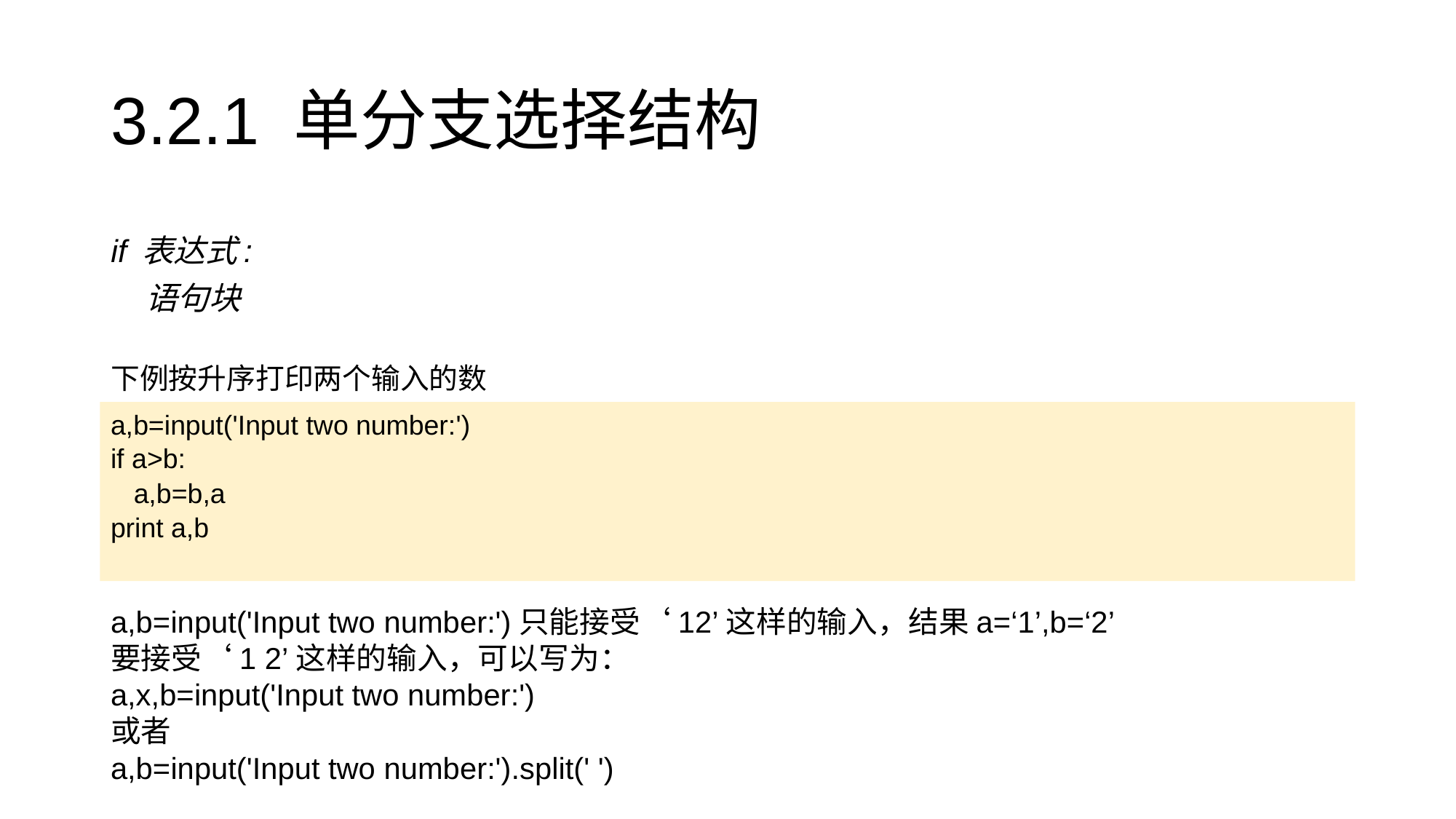

# 3.2.1 单分支选择结构
if 表达式:
    语句块

下例按升序打印两个输入的数
a,b=input('Input two number:')
if a>b:
   a,b=b,a
print a,b

a,b=input('Input two number:')只能接受‘12’这样的输入，结果a=‘1’,b=‘2’
要接受‘1 2’这样的输入，可以写为：
a,x,b=input('Input two number:')
或者
a,b=input('Input two number:').split(' ')